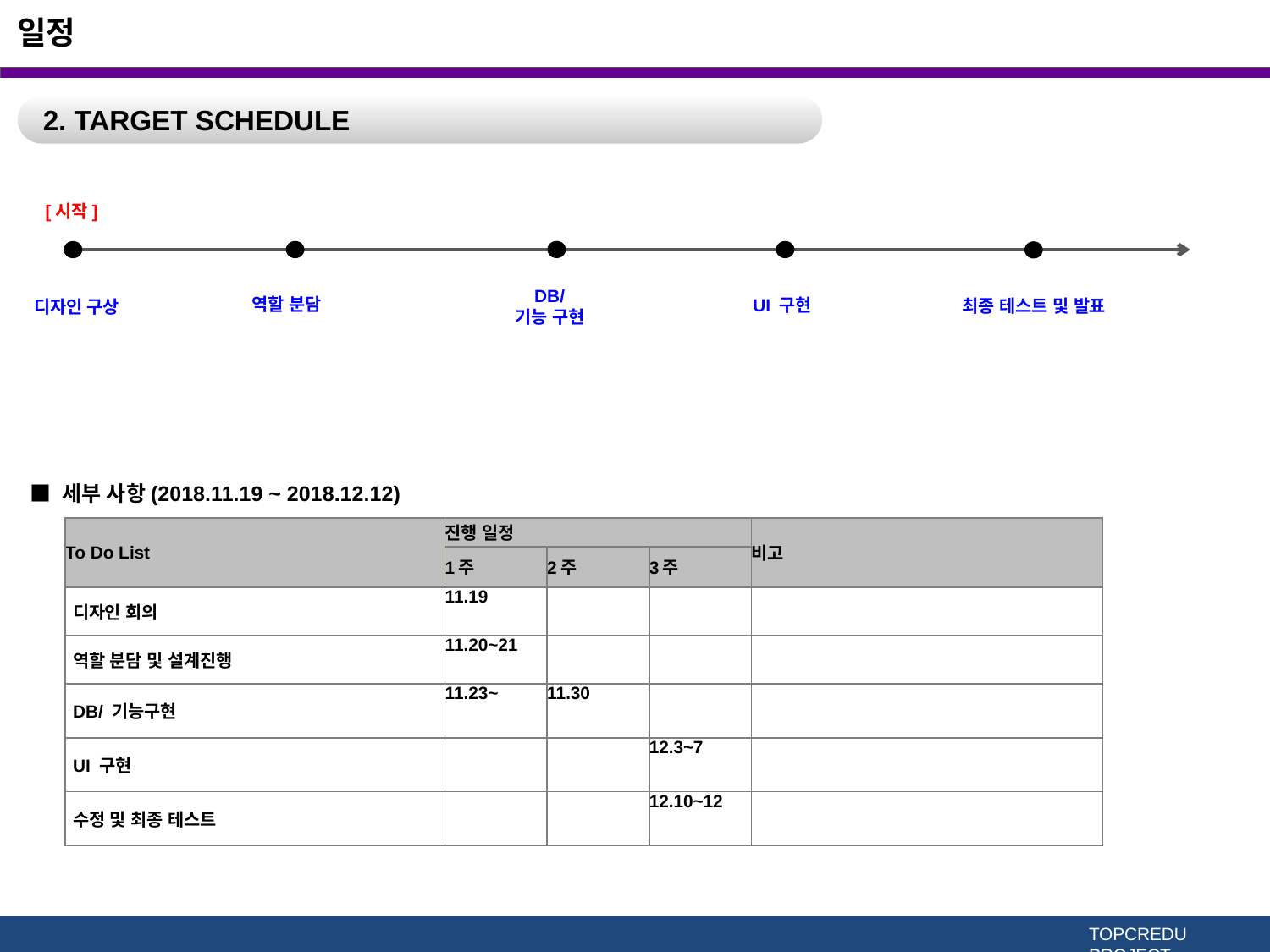

일정

 2. TARGET SCHEDULE
[시작]

DB/
기능 구현
역할 분담
UI 구현
최종 테스트 및 발표
디자인 구상
■ 세부 사항(2018.11.19 ~ 2018.12.12)
| To Do List | 진행 일정 |  |  | 비고 |
| --- | --- | --- | --- | --- |
|  | 1주 | 2주 | 3주 |  |
| 디자인 회의 | 11.19 |  |  |  |
| 역할 분담 및 설계진행 | 11.20~21 |  |  |  |
| DB/ 기능구현 | 11.23~ | 11.30 |  |  |
| UI 구현 |  |  | 12.3~7 |  |
| 수정 및 최종 테스트 |  |  | 12.10~12 |  |